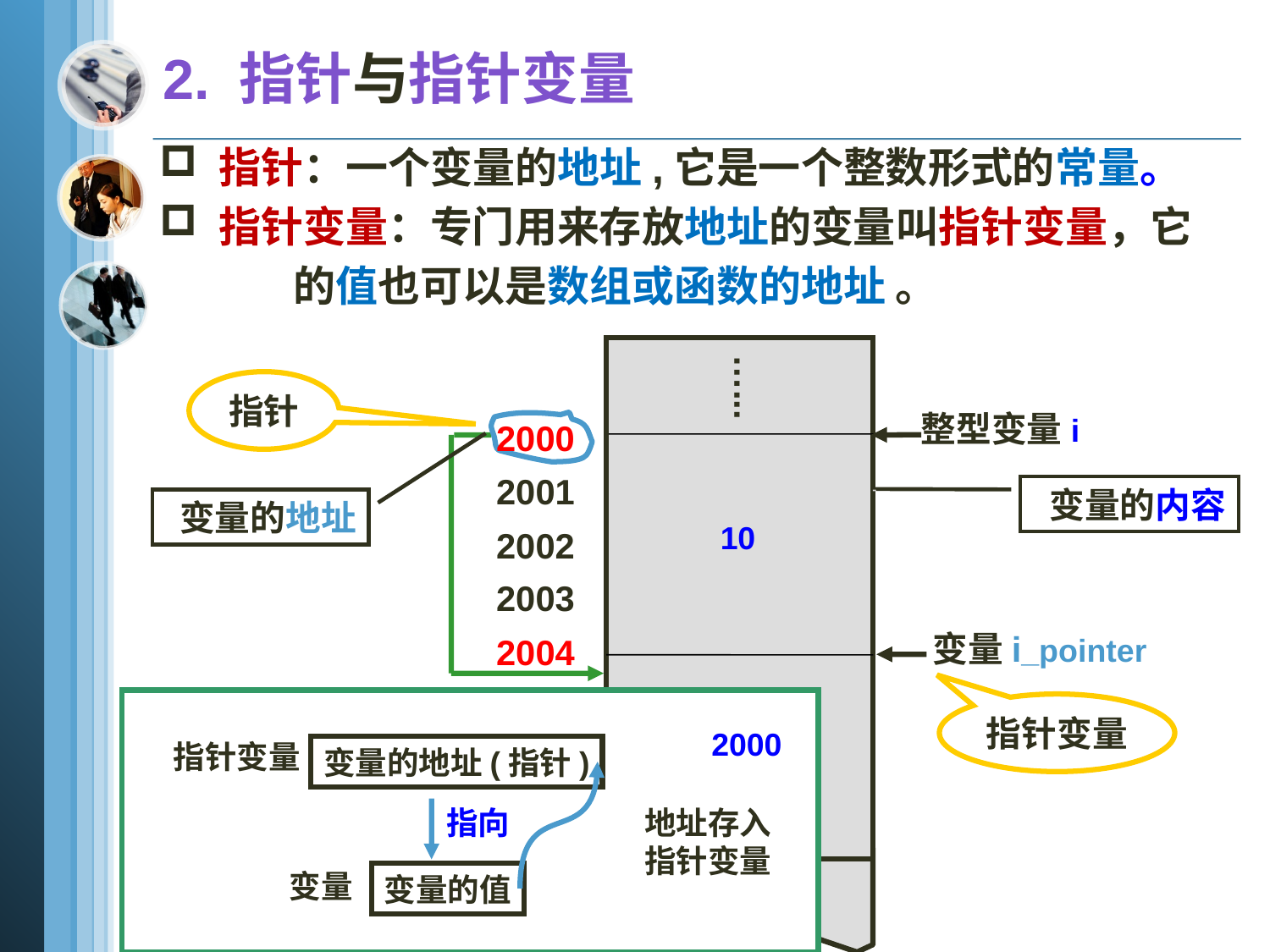

2. 指针与指针变量
 指针：一个变量的地址,它是一个整数形式的常量。
 指针变量：专门用来存放地址的变量叫指针变量，它
             的值也可以是数组或函数的地址 。

…...
整型变量i
2000

2001

10
2002
2003
变量i_pointer
2004

2005
2006

…...
2007
2008
指针

 变量的内容
 变量的地址

指针变量
变量的地址(指针)
地址存入
指针变量
指向

变量的值
变量
指针变量
2000
2000